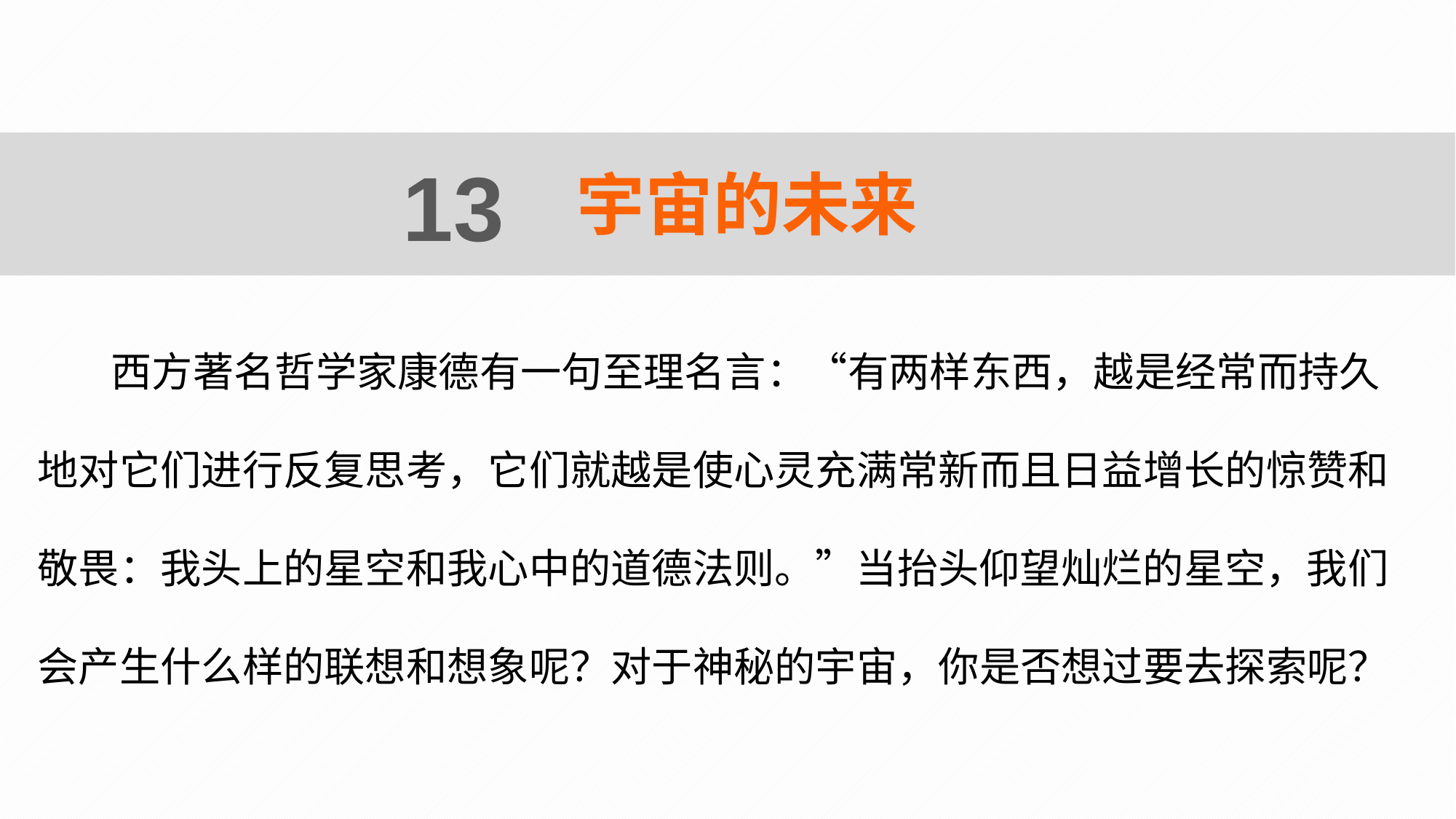

13
宇宙的未来
       西方著名哲学家康德有一句至理名言：“有两样东西，越是经常而持久地对它们进行反复思考，它们就越是使心灵充满常新而且日益增长的惊赞和敬畏：我头上的星空和我心中的道德法则。”当抬头仰望灿烂的星空，我们会产生什么样的联想和想象呢？对于神秘的宇宙，你是否想过要去探索呢？